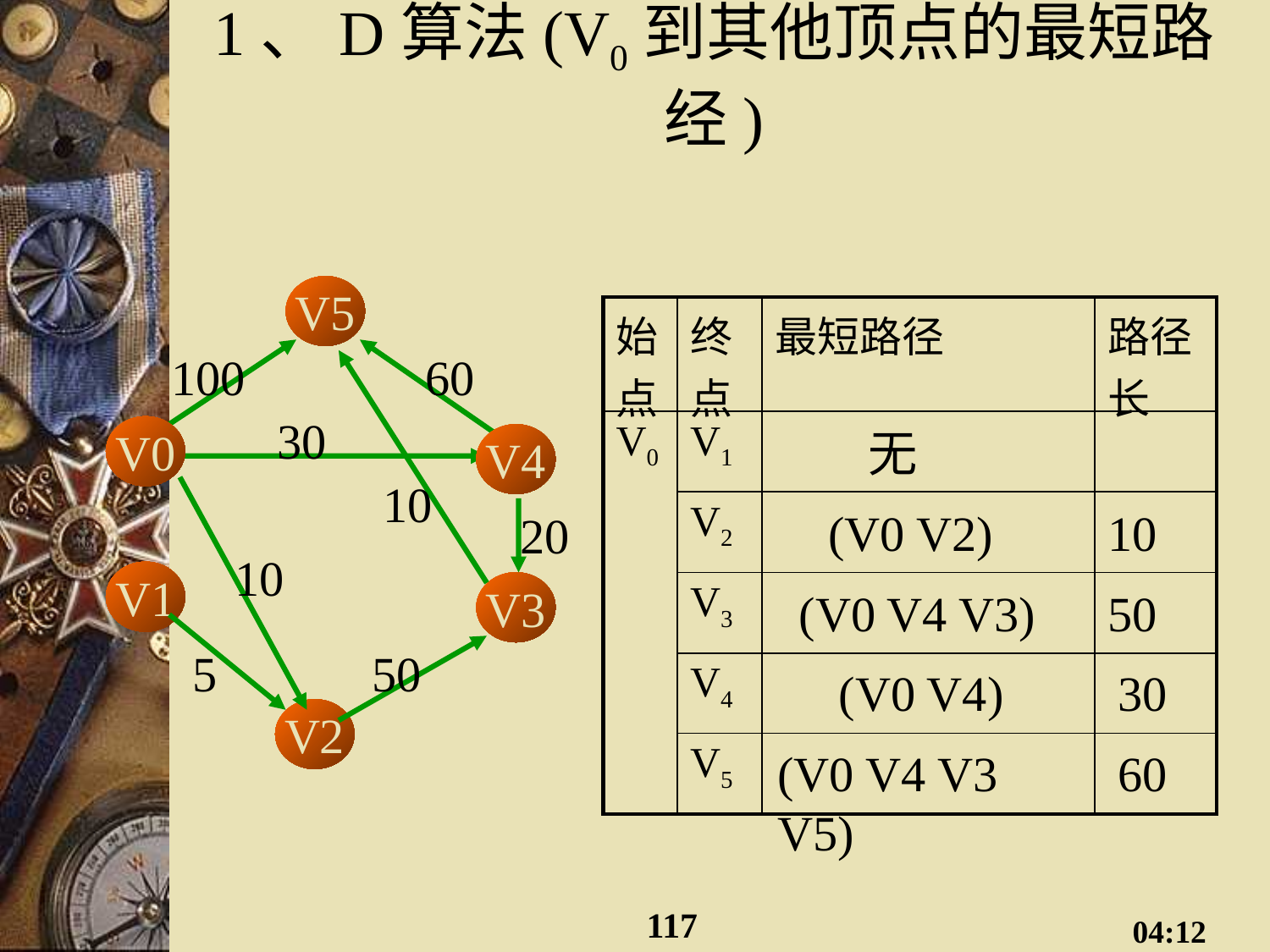

# 1、D算法(V0到其他顶点的最短路经)
V5
100

60

30
V0
V4

10

20

10
V1
V3

5

50
V2
| 始点 | 终点 | 最短路径 | 路径长 |
| --- | --- | --- | --- |
| V0 | V1 |  |  |
|  | V2 |  |  |
|  | V3 |  |  |
|  | V4 |  |  |
|  | V5 |  |  |
无
(V0 V2)
10
(V0 V4 V3)
50
(V0 V4)
30
60
(V0 V4 V3 V5)